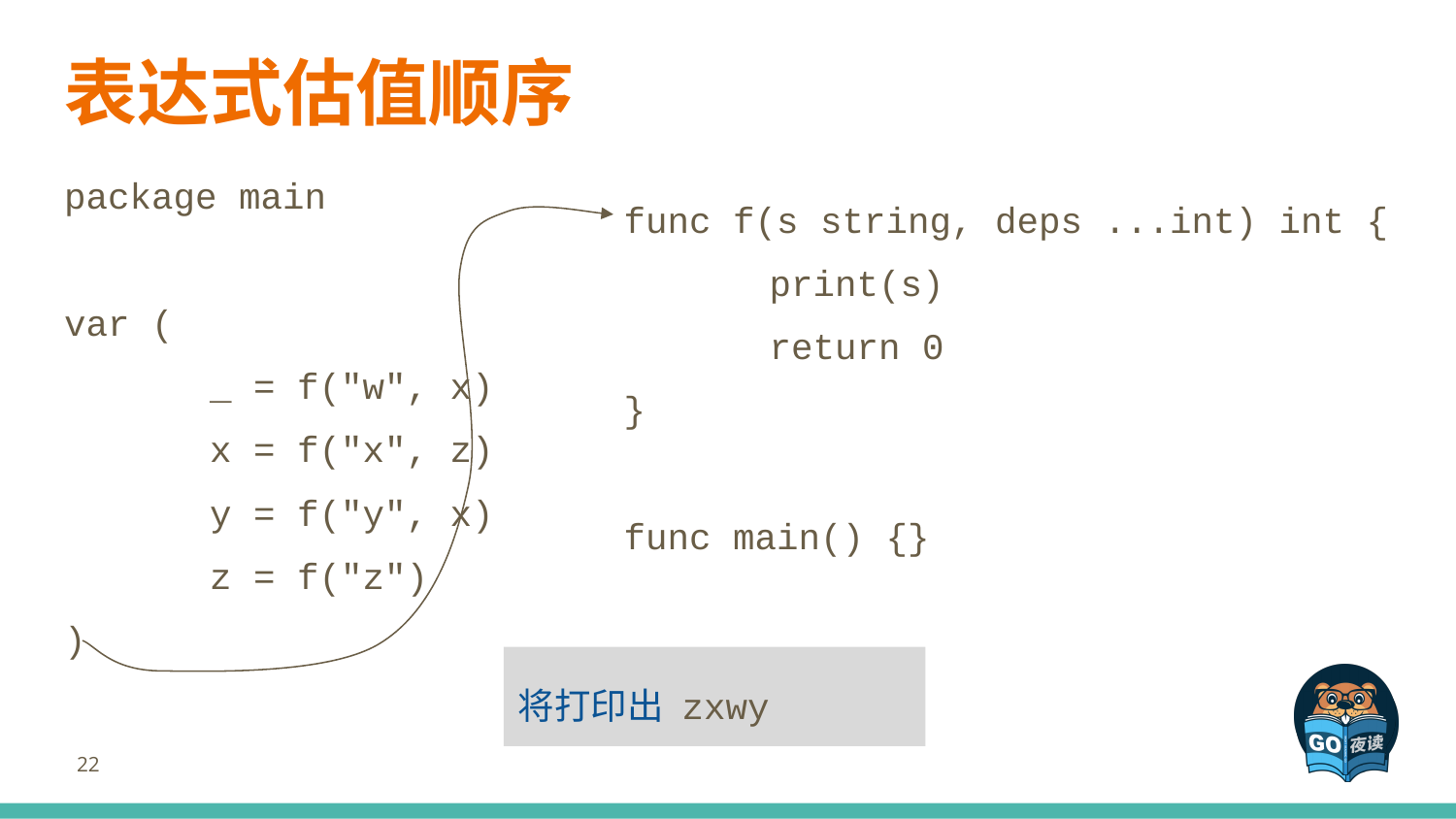

# 表达式估值顺序
package main

var (
	_ = f("w", x)
	x = f("x", z)
	y = f("y", x)
	z = f("z")
)

func f(s string, deps ...int) int {
	print(s)
	return 0
}

func main() {}

将打印出 zxwy
22